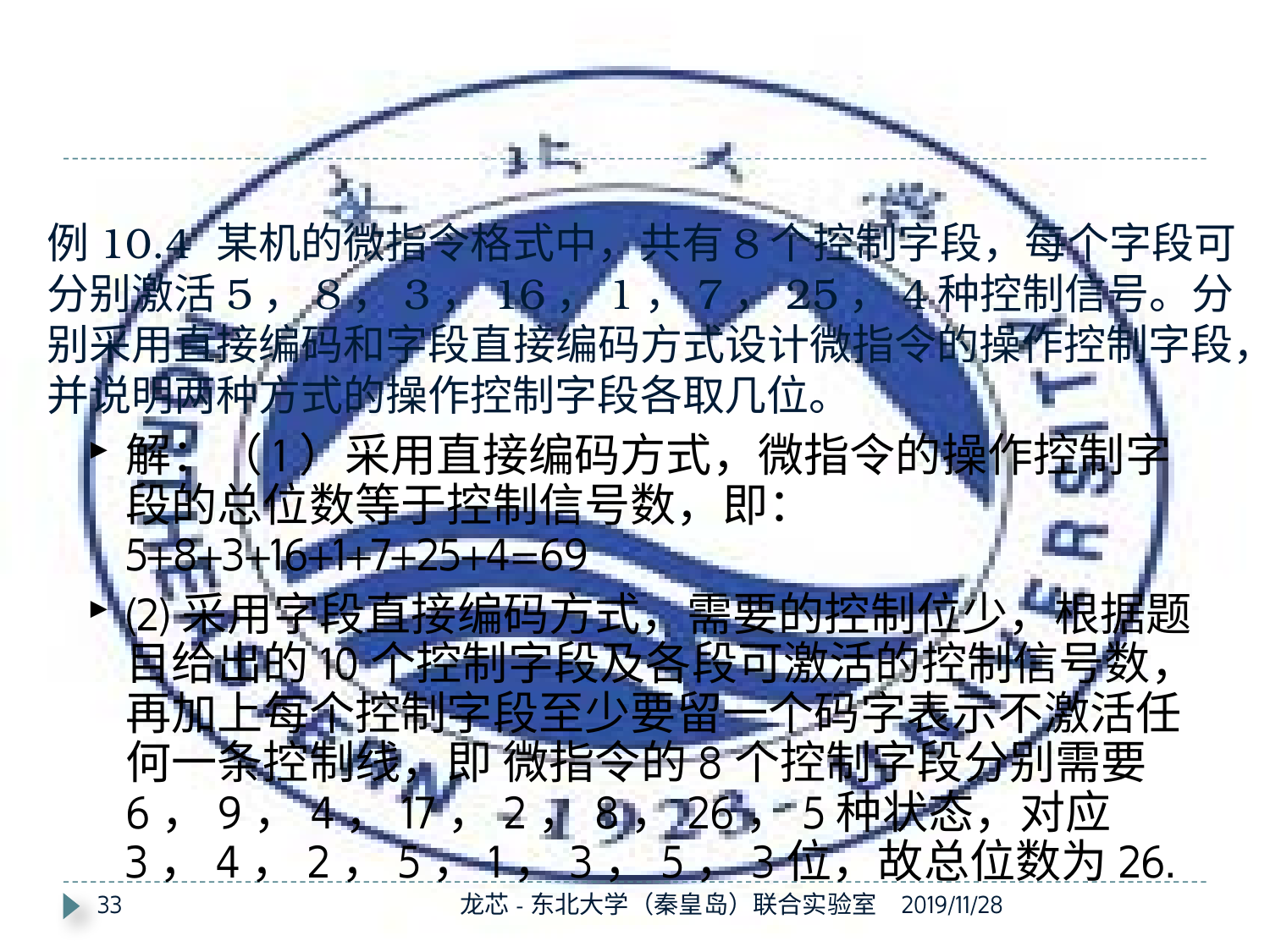

# 例10.4 某机的微指令格式中，共有8个控制字段，每个字段可分别激活5，8，3，16，1，7，25，4种控制信号。分别采用直接编码和字段直接编码方式设计微指令的操作控制字段，并说明两种方式的操作控制字段各取几位。
解：（1）采用直接编码方式，微指令的操作控制字段的总位数等于控制信号数，即： 5+8+3+16+1+7+25+4=69
(2)采用字段直接编码方式，需要的控制位少，根据题目给出的10个控制字段及各段可激活的控制信号数，再加上每个控制字段至少要留一个码字表示不激活任何一条控制线，即 微指令的8个控制字段分别需要6，9，4，17，2，8，26，5种状态，对应3，4，2，5，1，3，5，3位，故总位数为26.
33
龙芯-东北大学（秦皇岛）联合实验室
2019/11/28